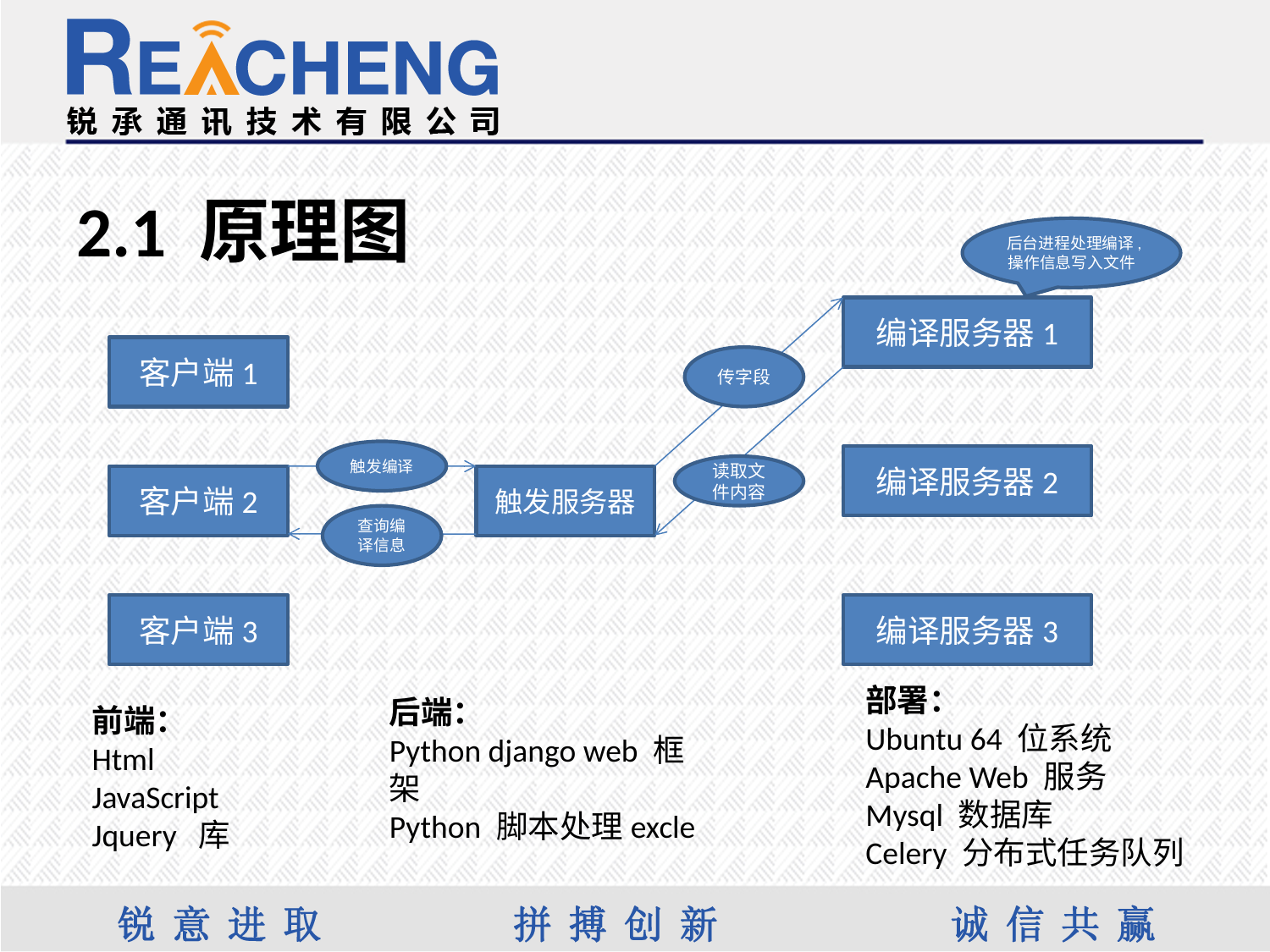

# 2.1 原理图
后台进程处理编译,
操作信息写入文件
编译服务器1
客户端1
传字段
触发编译
编译服务器2
读取文件内容
客户端2
触发服务器
查询编译信息
客户端3
编译服务器3
部署：
Ubuntu 64 位系统
Apache Web 服务
Mysql 数据库
Celery 分布式任务队列
后端：
Python django web 框架
Python 脚本处理excle
前端：
Html
JavaScript
Jquery  库